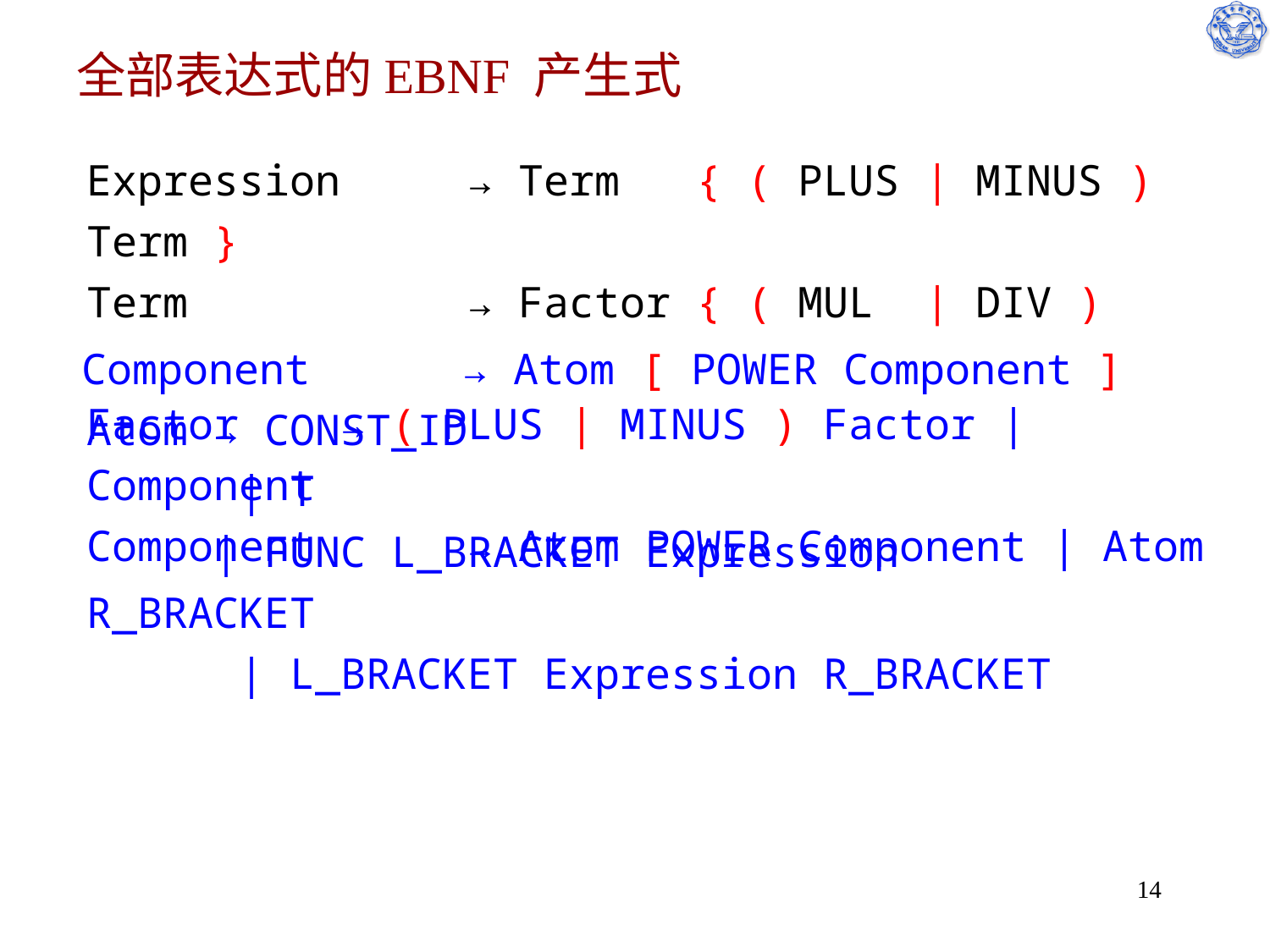

# 全部表达式的EBNF 产生式
Expression 	→ Term   { ( PLUS | MINUS ) Term }
Term       	→ Factor { ( MUL  | DIV ) Factor }
Factor  	→ ( PLUS | MINUS ) Factor | Component
Component 	→ Atom POWER Component | Atom
左因子?
Component 	→ Atom [ POWER Component ]
Atom → CONST_ID
      | T
	| FUNC L_BRACKET Expression R_BRACKET
      | L_BRACKET Expression R_BRACKET
14
Factor、Component仍保持右递归，而不改写为{…}！